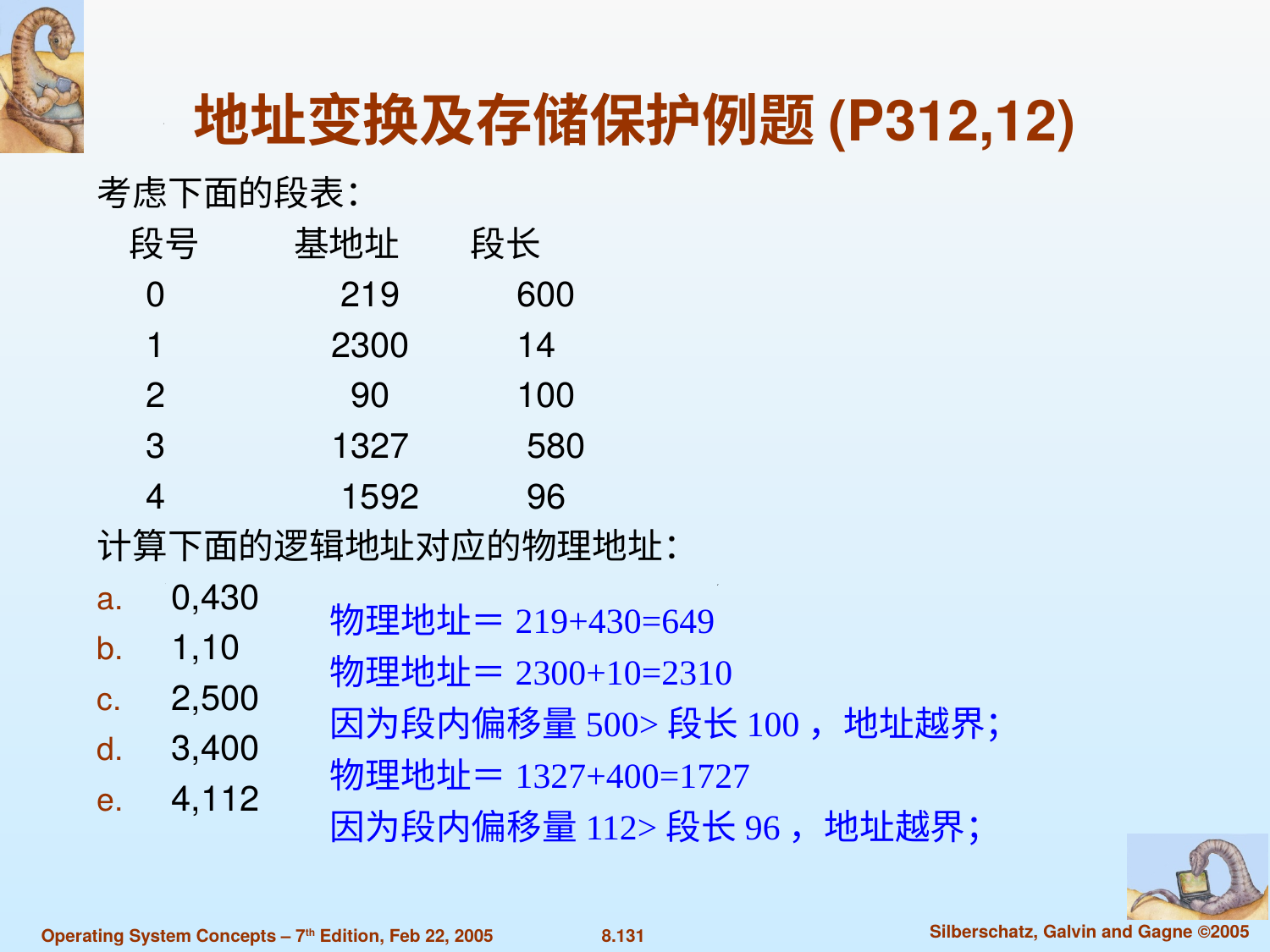

地址变换及存储保护例题(P312,12)
考虑下面的段表：
   段号            基地址         段长
     0                  219            600
     1                 2300           14
     2                   90             100
     3                 1327            580
     4                  1592           96
计算下面的逻辑地址对应的物理地址：
0,430
1,10
2,500
3,400
4,112
物理地址＝219+430=649
物理地址＝2300+10=2310
因为段内偏移量500>段长100，地址越界；
物理地址＝1327+400=1727
因为段内偏移量112>段长96，地址越界；